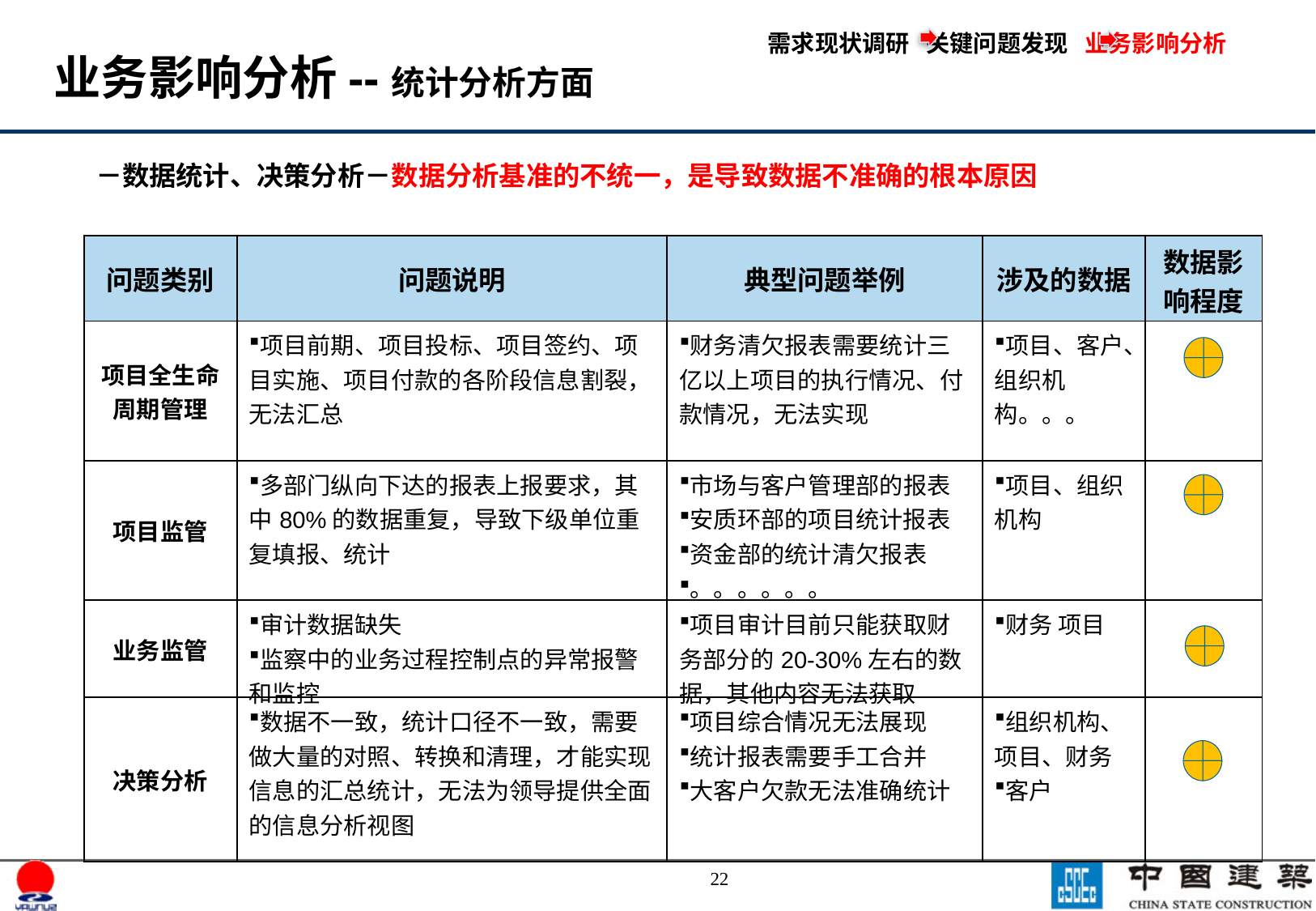

需求现状调研   关键问题发现   业务影响分析
# 业务影响分析--统计分析方面

－数据统计、决策分析－数据分析基准的不统一，是导致数据不准确的根本原因
| 问题类别 | 问题说明 | 典型问题举例 | 涉及的数据 | 数据影响程度 |
| --- | --- | --- | --- | --- |
| 项目全生命 周期管理 | 项目前期、项目投标、项目签约、项目实施、项目付款的各阶段信息割裂，无法汇总 | 财务清欠报表需要统计三亿以上项目的执行情况、付款情况，无法实现 | 项目、客户、组织机构。。。 |  |
| 项目监管 | 多部门纵向下达的报表上报要求，其中80%的数据重复，导致下级单位重复填报、统计 | 市场与客户管理部的报表 安质环部的项目统计报表 资金部的统计清欠报表 。。。。。。 | 项目、组织机构 |  |
| 业务监管 | 审计数据缺失 监察中的业务过程控制点的异常报警和监控 | 项目审计目前只能获取财务部分的20-30%左右的数据，其他内容无法获取 | 财务 项目 |  |
| 决策分析 | 数据不一致，统计口径不一致，需要做大量的对照、转换和清理，才能实现信息的汇总统计，无法为领导提供全面的信息分析视图 | 项目综合情况无法展现 统计报表需要手工合并 大客户欠款无法准确统计 | 组织机构、项目、财务 客户 |  |

22